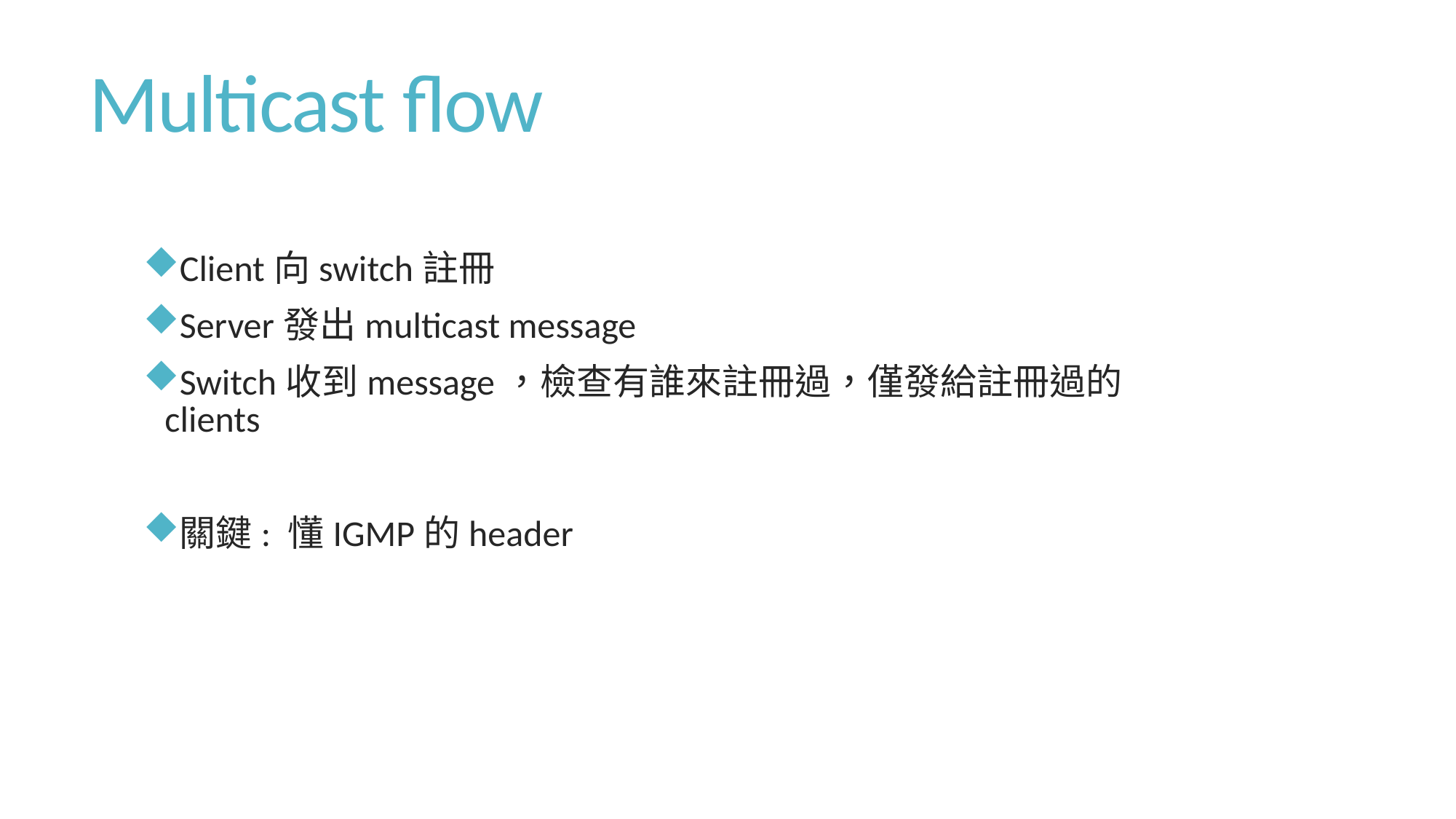

# Multicast flow
Client向switch註冊
Server發出multicast message
Switch收到message，檢查有誰來註冊過，僅發給註冊過的clients

關鍵: 懂IGMP的header